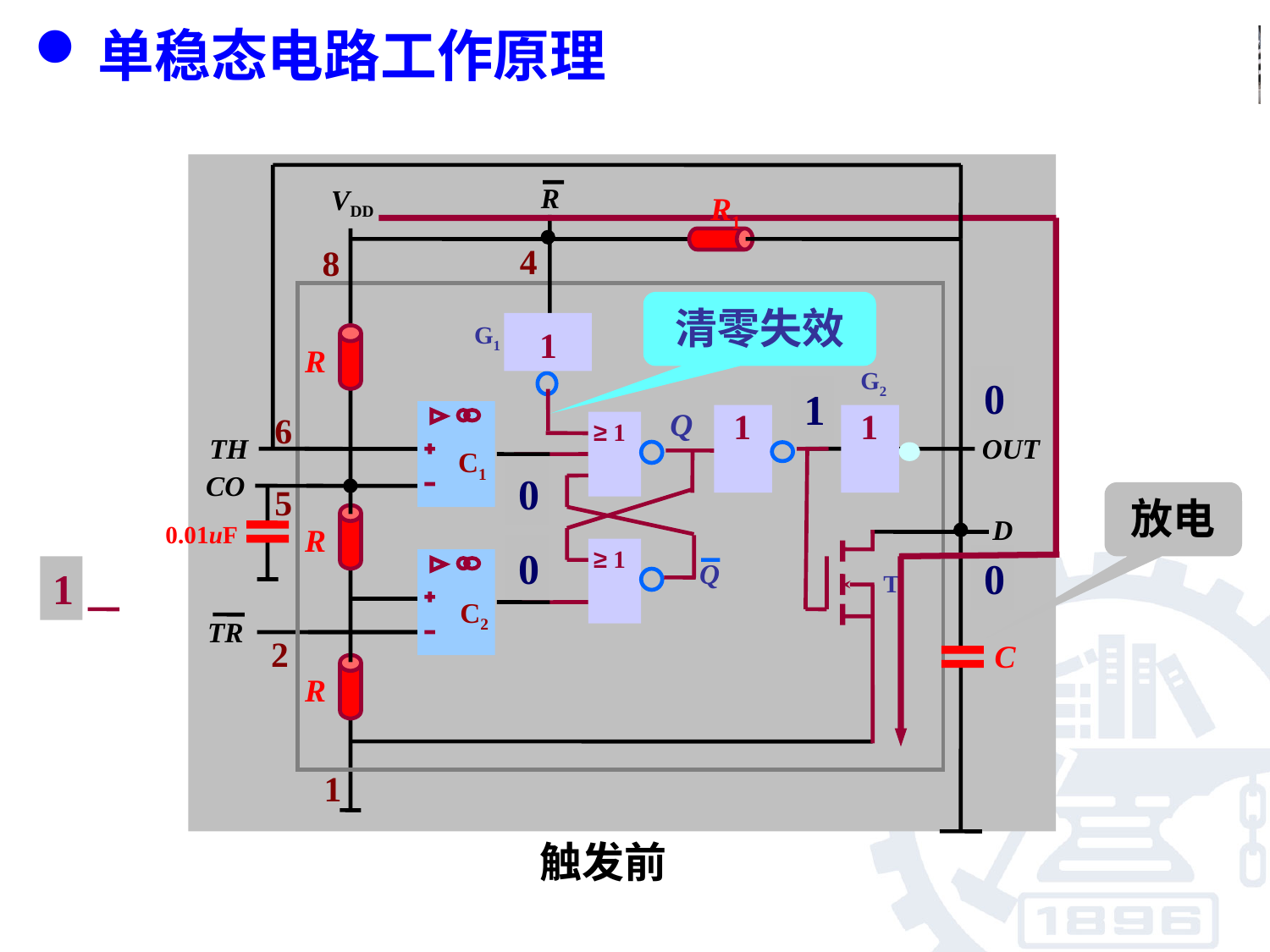

单稳态电路工作原理

VDD
R

4
8

G1

1

R

R

R
G2
T
1
1

Q
≥ 1

≥ 1

Q

C1

C2

6

TH

OUT

CO

5

D

TR

2

1

R1

清零失效
0
1
0
放电

0.01uF

C

0
0

1

触发前